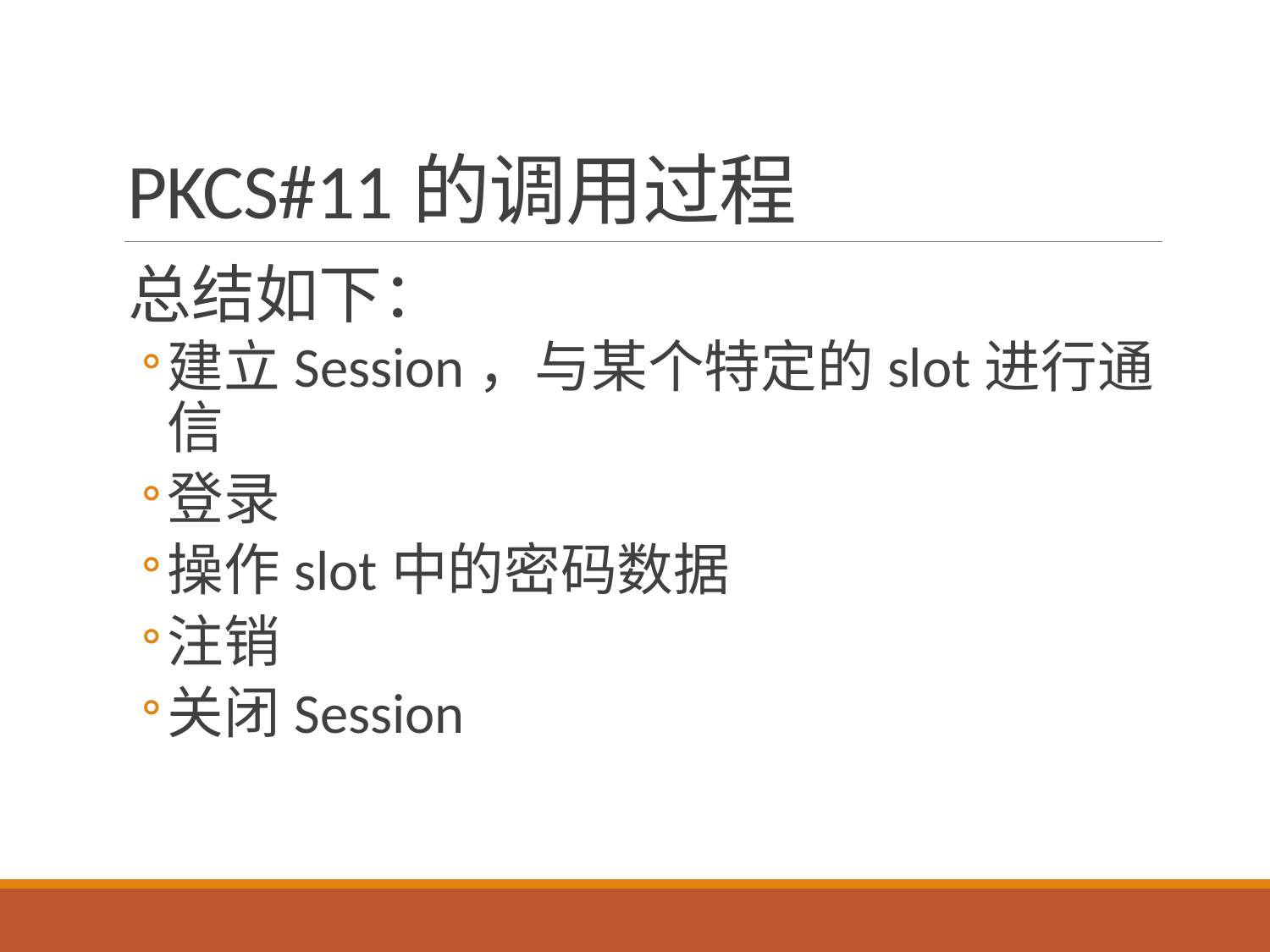

# PKCS#11的调用过程
总结如下：
建立Session，与某个特定的slot进行通信
登录
操作slot中的密码数据
注销
关闭Session
61